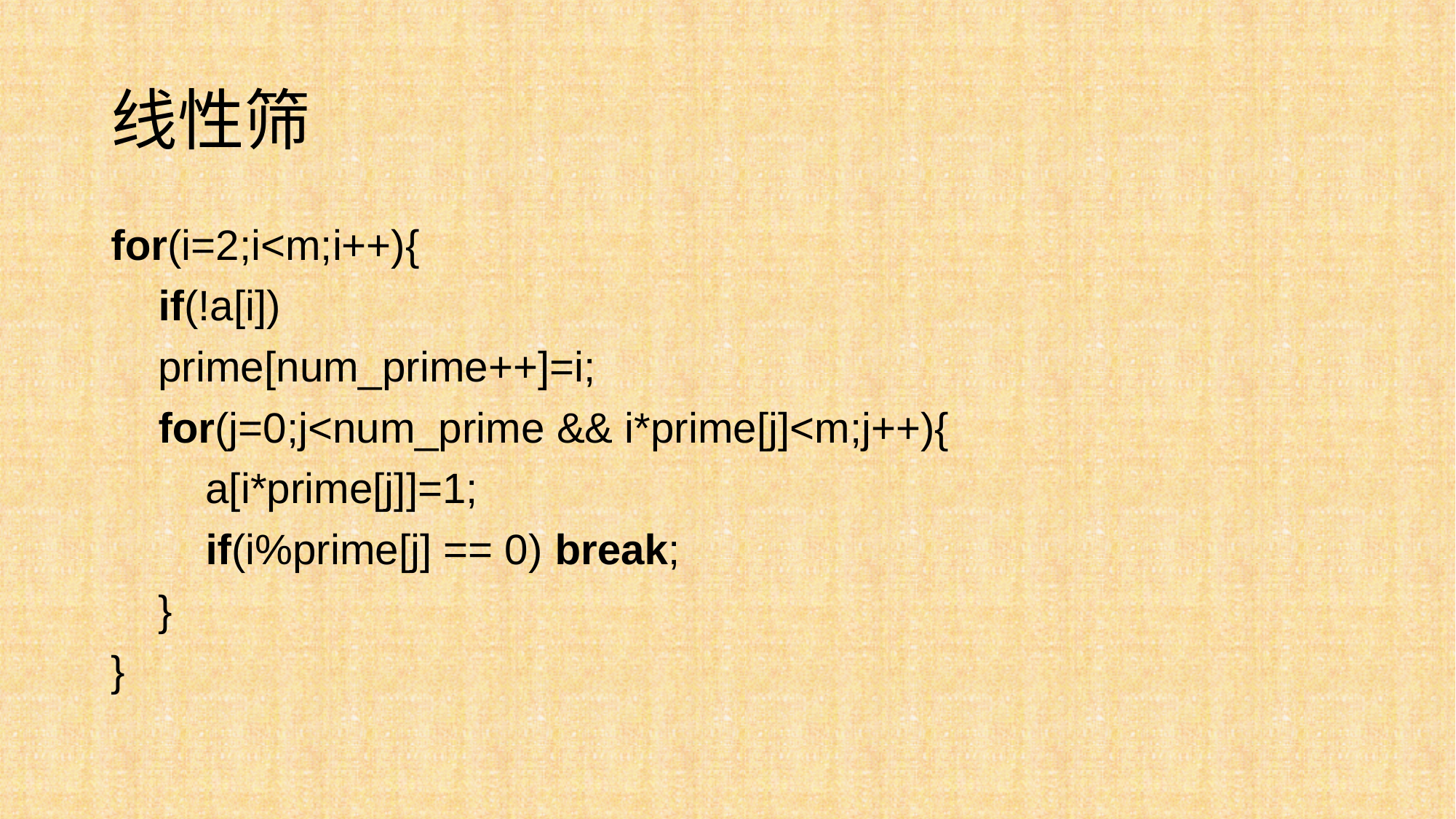

# 线性筛
for(i=2;i<m;i++){
    if(!a[i])
    prime[num_prime++]=i;
    for(j=0;j<num_prime && i*prime[j]<m;j++){
        a[i*prime[j]]=1;
        if(i%prime[j] == 0) break;
    }
}